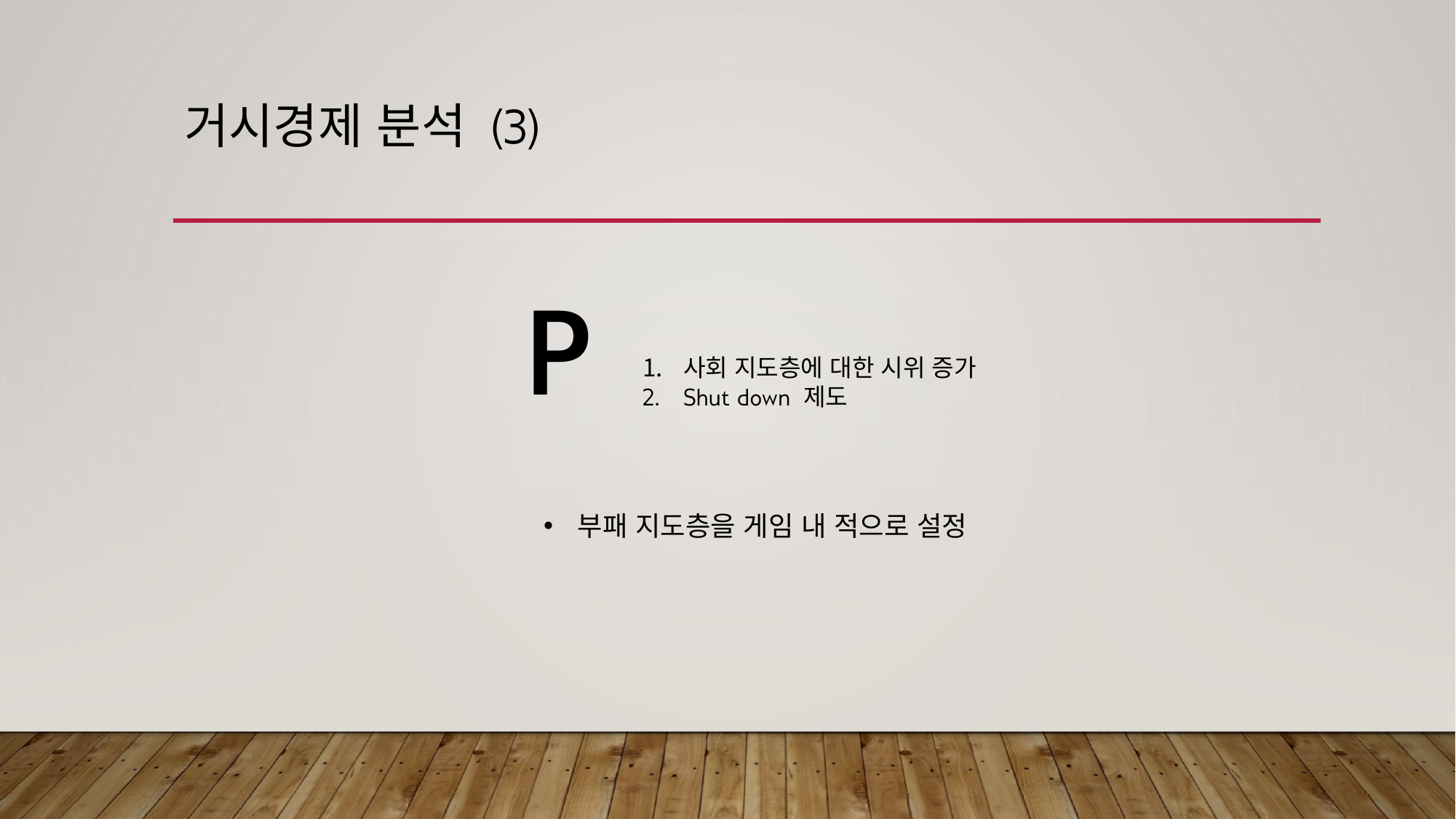

# 거시경제 분석 (3)
P
사회 지도층에 대한 시위 증가
Shut down 제도
부패 지도층을 게임 내 적으로 설정